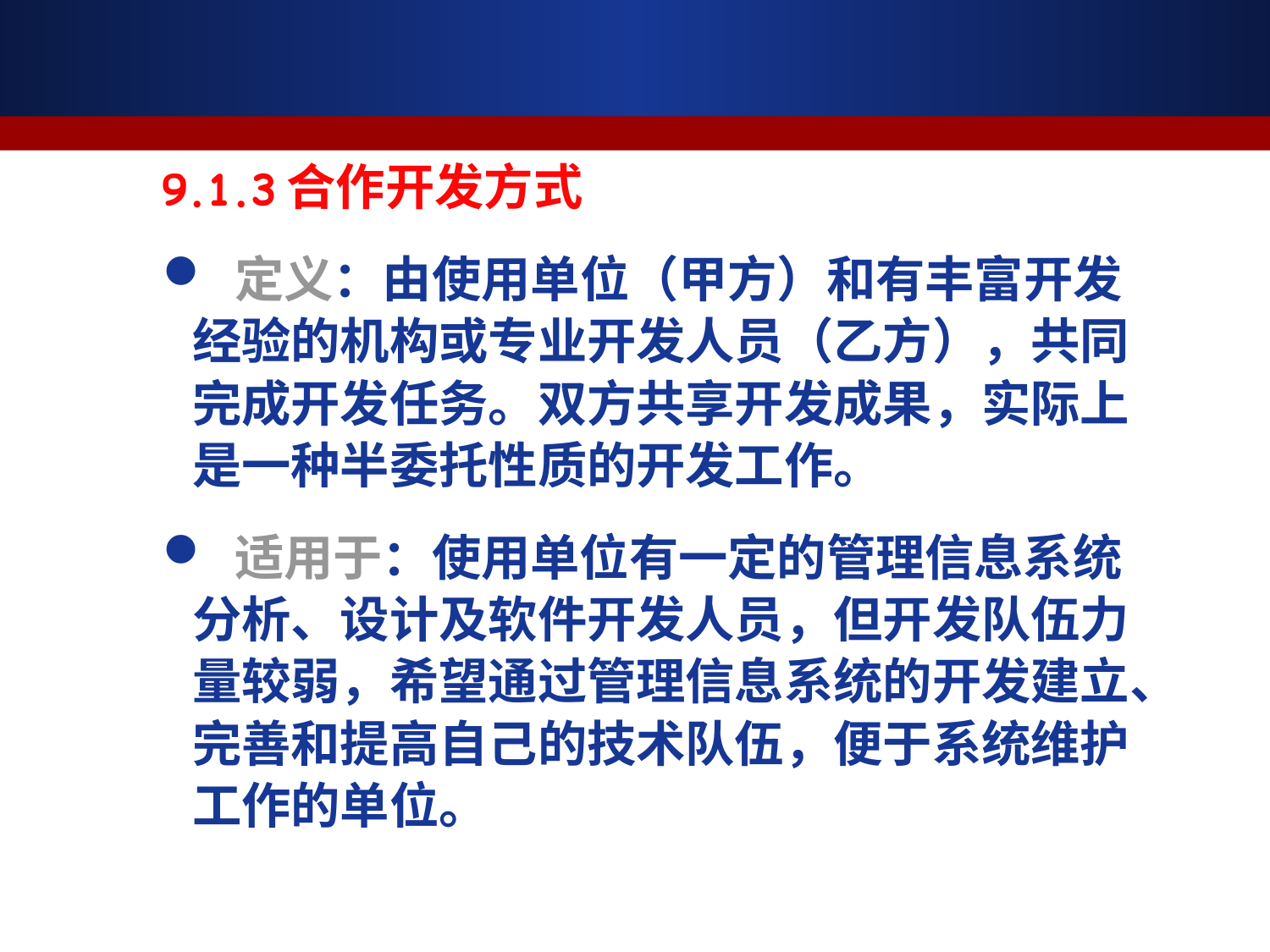

9.1.3合作开发方式
 定义：由使用单位（甲方）和有丰富开发经验的机构或专业开发人员（乙方），共同完成开发任务。双方共享开发成果，实际上是一种半委托性质的开发工作。
 适用于：使用单位有一定的管理信息系统分析、设计及软件开发人员，但开发队伍力量较弱，希望通过管理信息系统的开发建立、完善和提高自己的技术队伍，便于系统维护工作的单位。